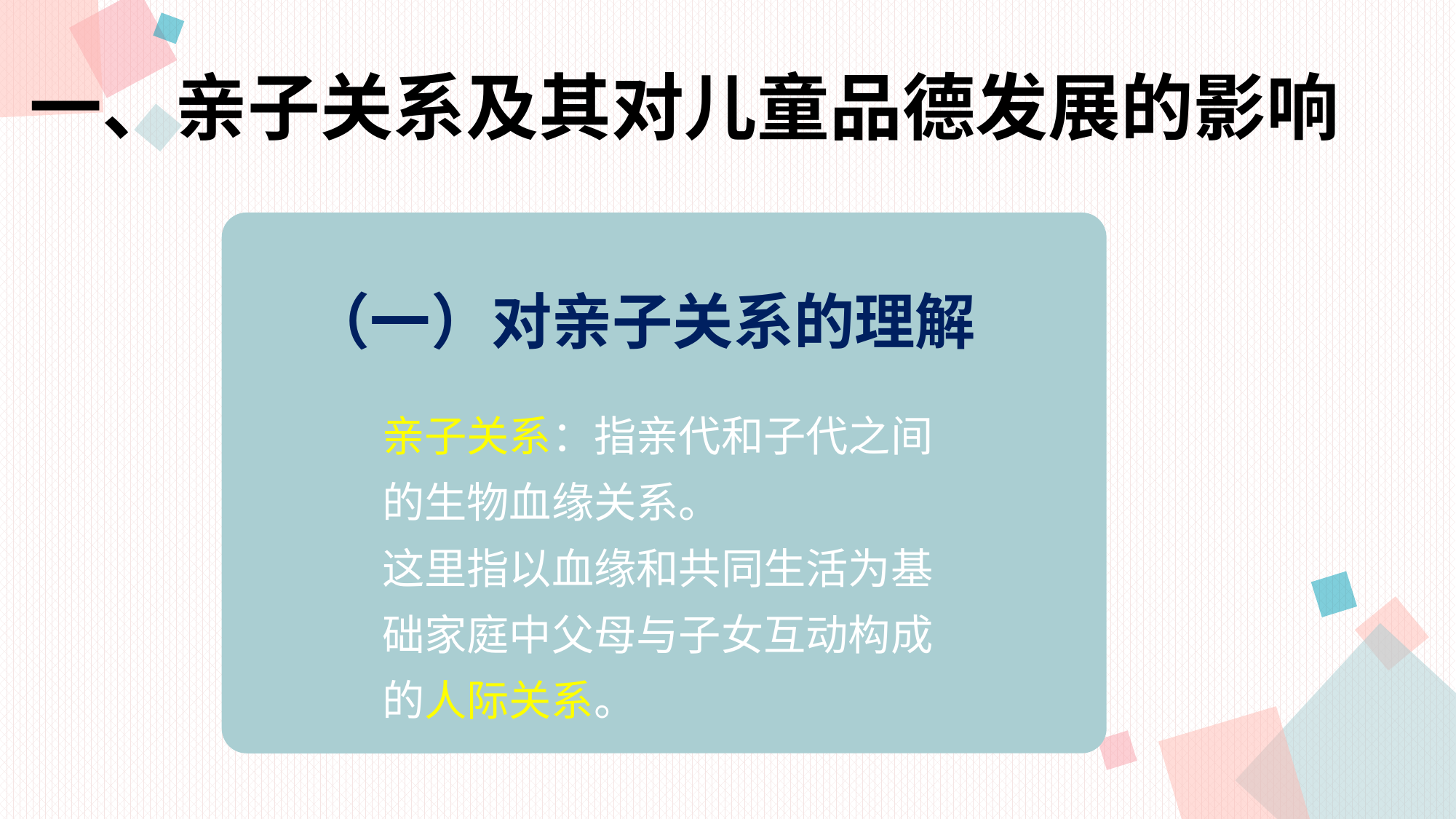

一、亲子关系及其对儿童品德发展的影响

（一）对亲子关系的理解
亲子关系：指亲代和子代之间的生物血缘关系。
这里指以血缘和共同生活为基础家庭中父母与子女互动构成的人际关系。